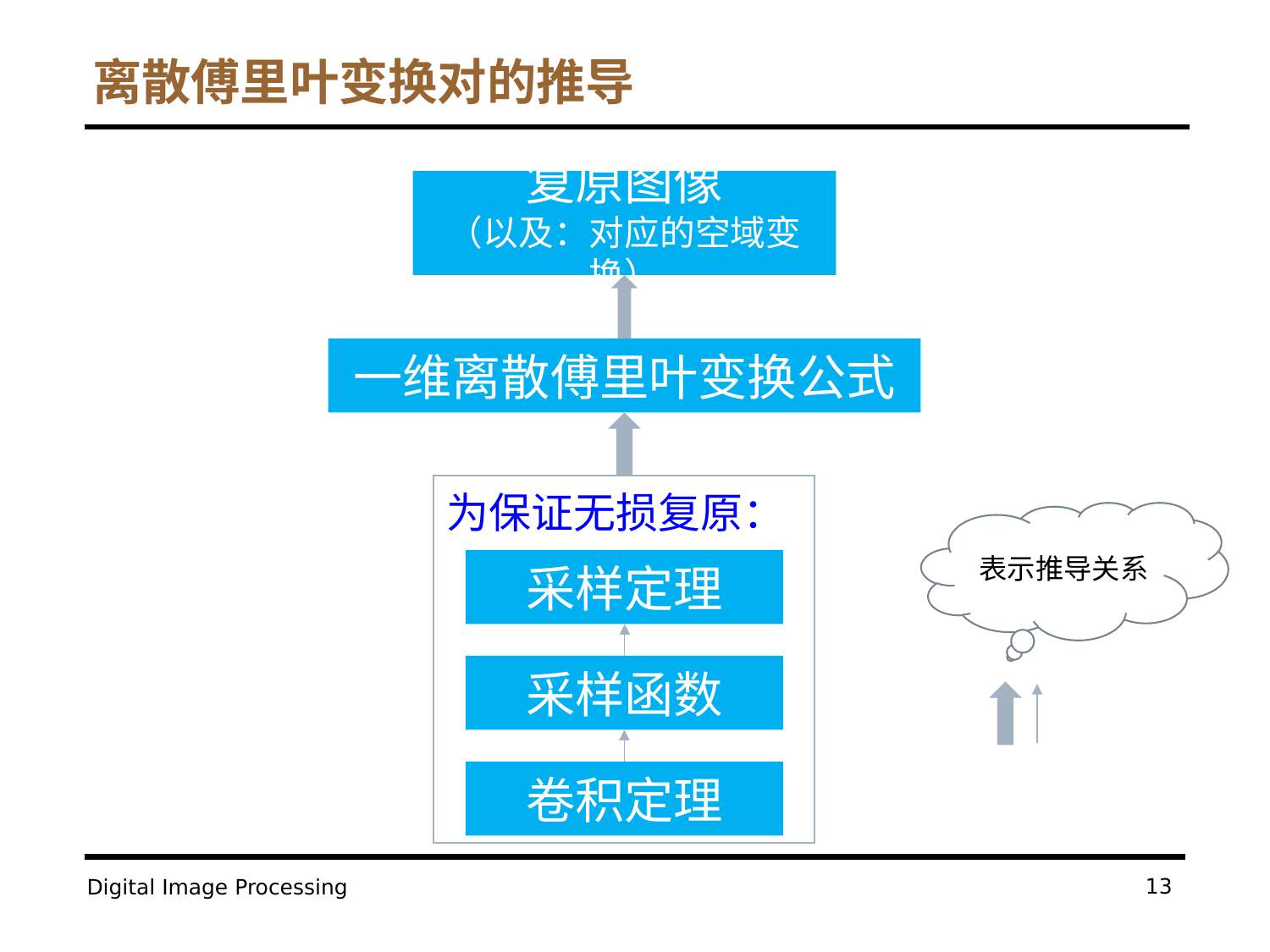

# 离散傅里叶变换对的推导
复原图像
（以及：对应的空域变换）

一维离散傅里叶变换公式

为保证无损复原：

表示推导关系
采样定理
采样函数

卷积定理
13
Digital Image Processing